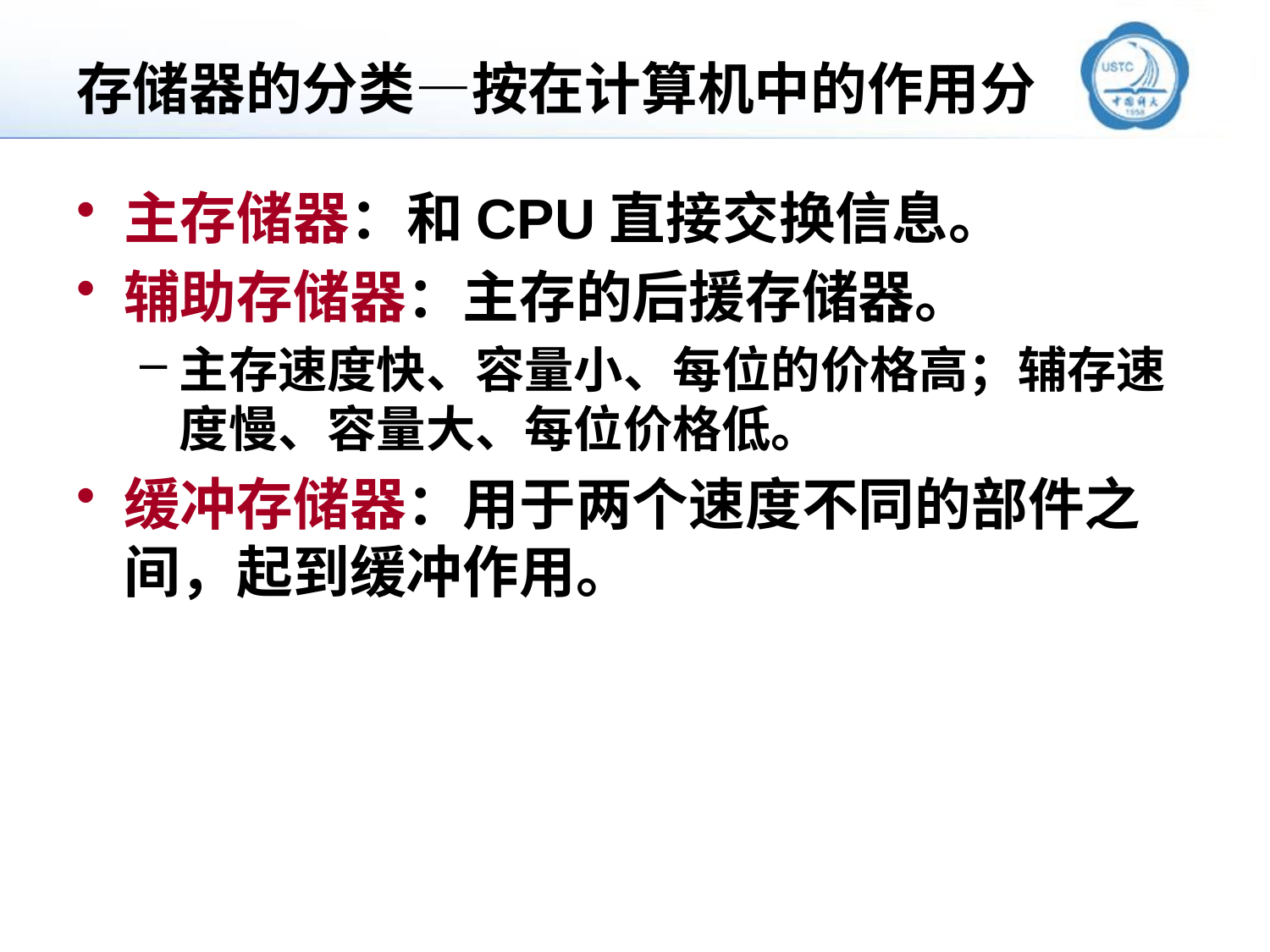

# 存储器的分类—按在计算机中的作用分
主存储器：和CPU直接交换信息。
辅助存储器：主存的后援存储器。
主存速度快、容量小、每位的价格高；辅存速度慢、容量大、每位价格低。
缓冲存储器：用于两个速度不同的部件之间，起到缓冲作用。